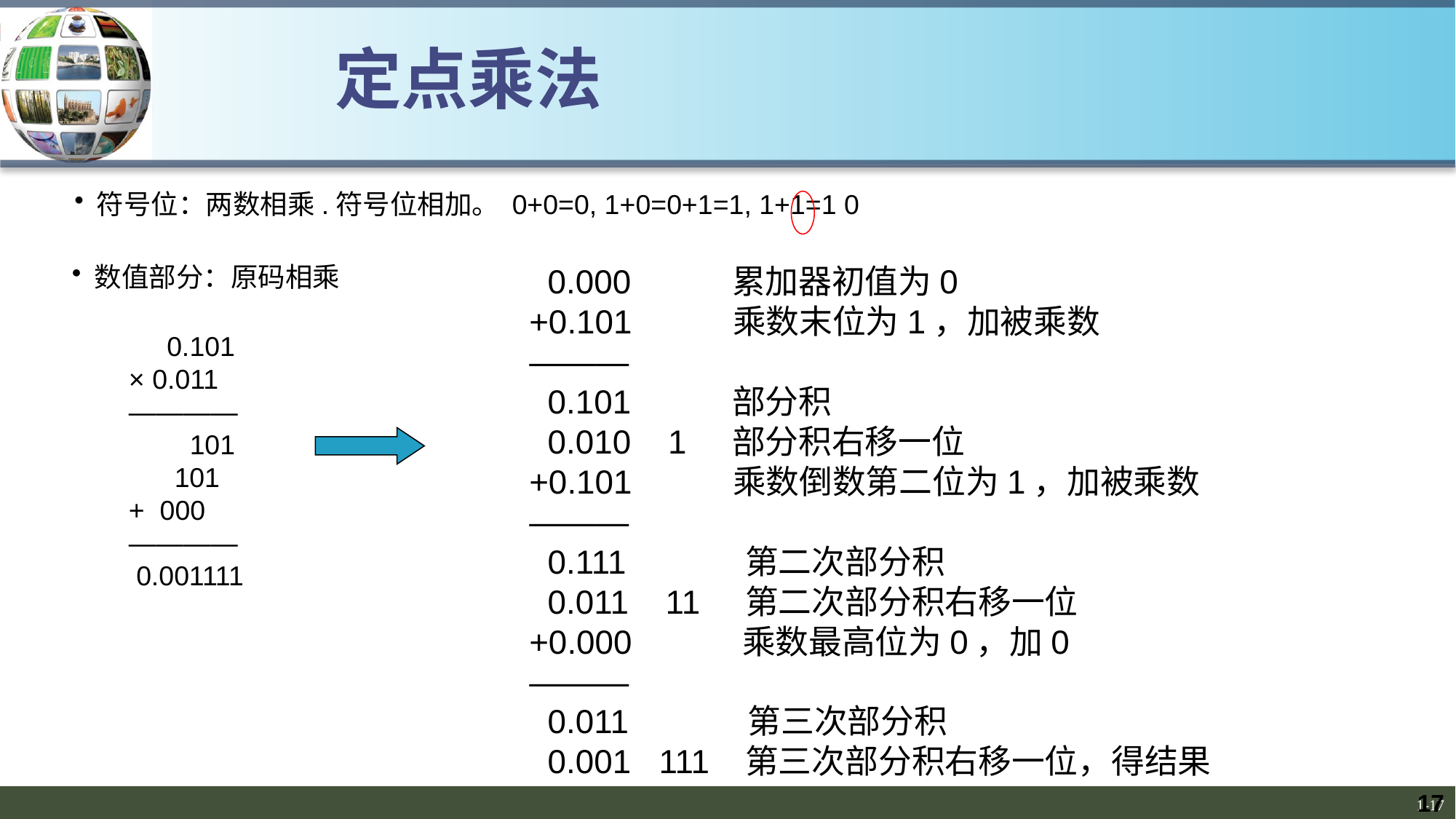

定点乘法
 符号位：两数相乘.符号位相加。 0+0=0, 1+0=0+1=1, 1+1=1 0

 数值部分：原码相乘
  0.000          累加器初值为0
+0.101          乘数末位为1，加被乘数
———
  0.101          部分积
  0.010    1    部分积右移一位
+0.101          乘数倒数第二位为1，加被乘数
———
  0.111            第二次部分积
  0.011    11    第二次部分积右移一位
+0.000           乘数最高位为0，加0
———
  0.011            第三次部分积
  0.001   111   第三次部分积右移一位，得结果
     0.101
× 0.011
————
        101
      101
+  000
————
 0.001111

17